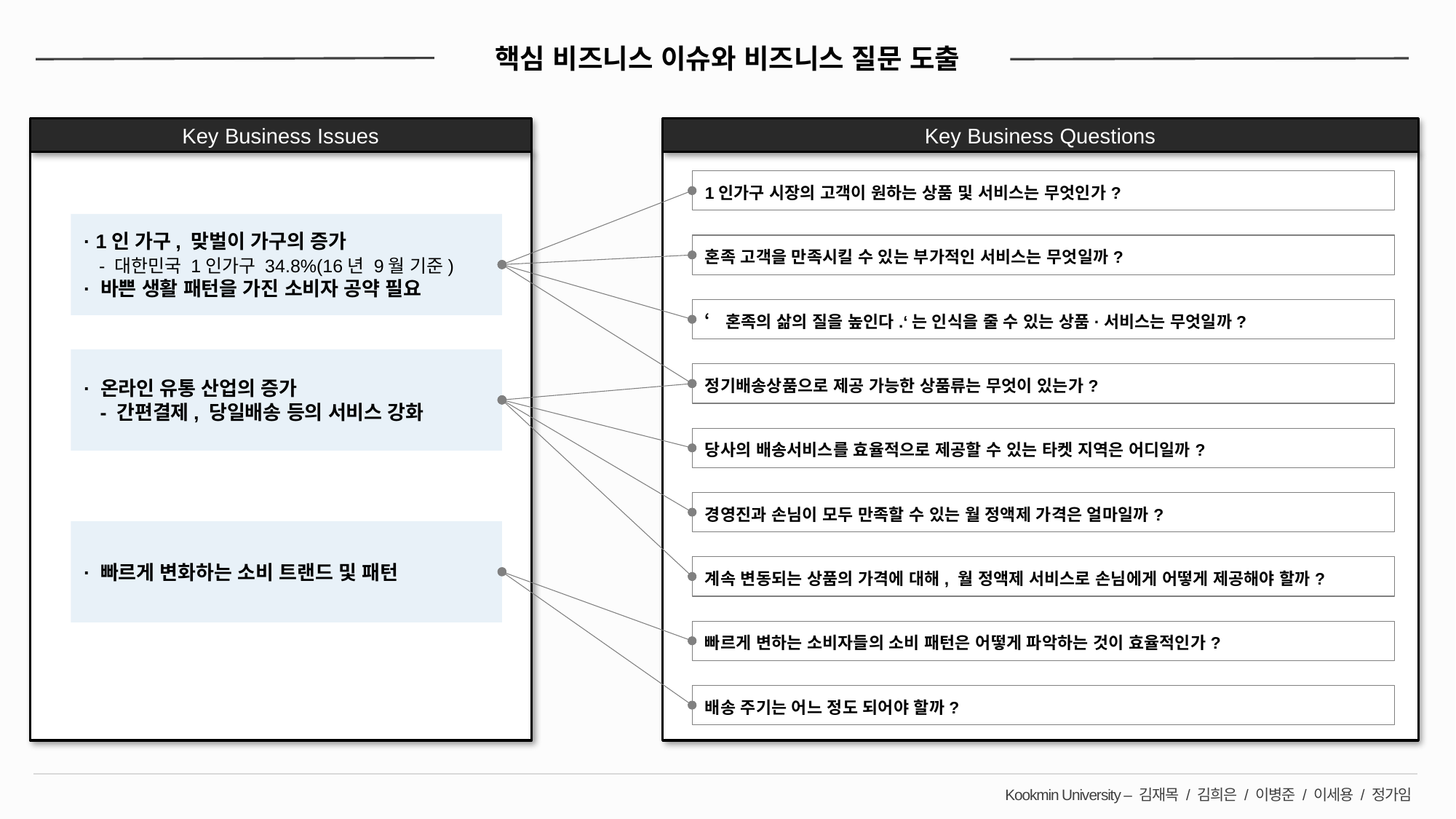

핵심 비즈니스 이슈와 비즈니스 질문 도출
Key Business Issues
Key Business Questions

1인가구 시장의 고객이 원하는 상품 및 서비스는 무엇인가?
· 1인 가구, 맞벌이 가구의 증가
   - 대한민국 1인가구 34.8%(16년 9월 기준)
· 바쁜 생활 패턴을 가진 소비자 공약 필요
혼족 고객을 만족시킬 수 있는 부가적인 서비스는 무엇일까?
‘혼족의 삶의 질을 높인다.‘는 인식을 줄 수 있는 상품·서비스는 무엇일까?
· 온라인 유통 산업의 증가
   - 간편결제, 당일배송 등의 서비스 강화
정기배송상품으로 제공 가능한 상품류는 무엇이 있는가?
당사의 배송서비스를 효율적으로 제공할 수 있는 타켓 지역은 어디일까?
경영진과 손님이 모두 만족할 수 있는 월 정액제 가격은 얼마일까?
· 빠르게 변화하는 소비 트랜드 및 패턴
계속 변동되는 상품의 가격에 대해, 월 정액제 서비스로 손님에게 어떻게 제공해야 할까?
빠르게 변하는 소비자들의 소비 패턴은 어떻게 파악하는 것이 효율적인가?
배송 주기는 어느 정도 되어야 할까?